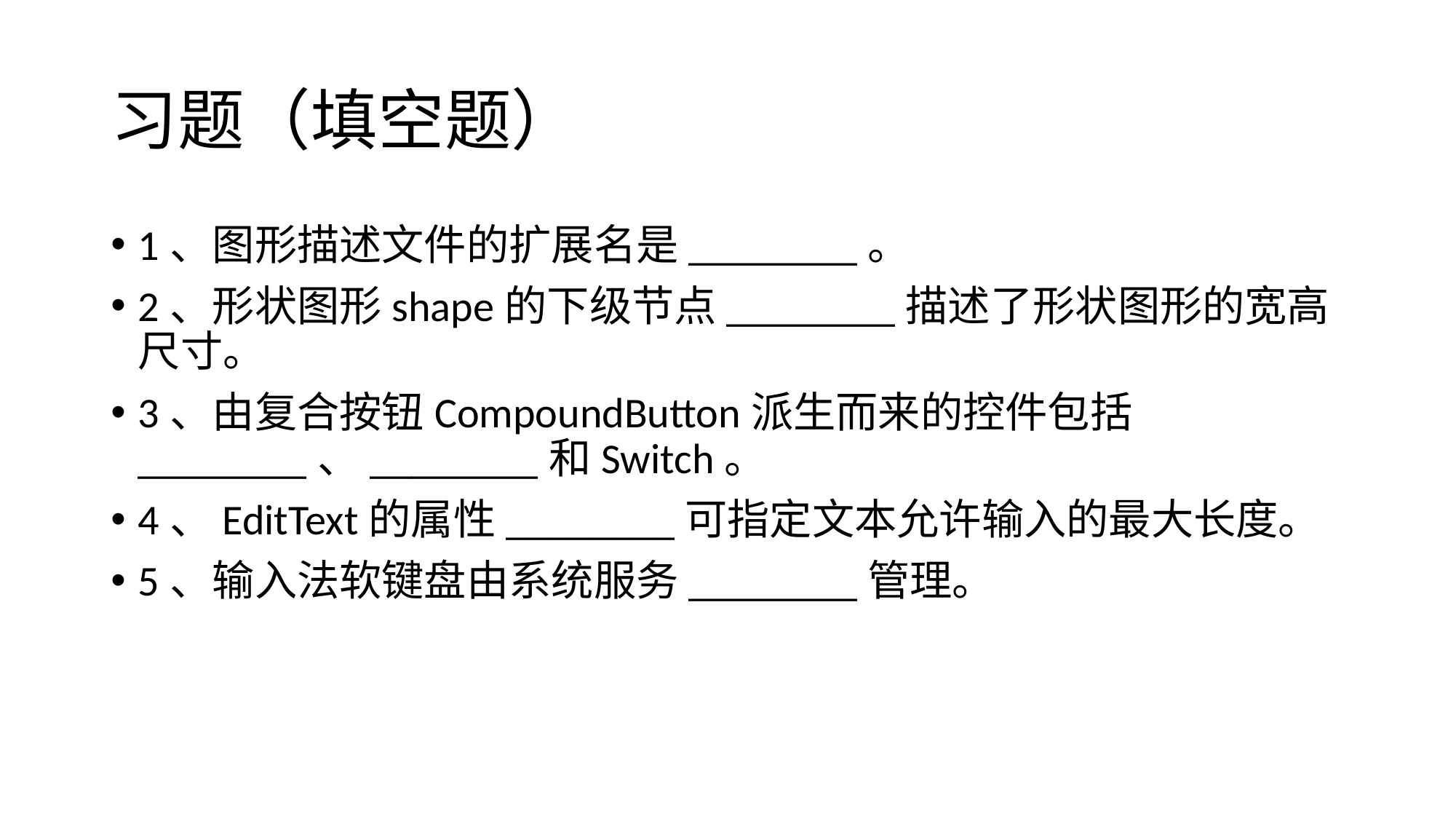

# 习题（填空题）
1、图形描述文件的扩展名是________。
2、形状图形shape的下级节点________描述了形状图形的宽高尺寸。
3、由复合按钮CompoundButton派生而来的控件包括________、________和Switch。
4、EditText的属性________可指定文本允许输入的最大长度。
5、输入法软键盘由系统服务________管理。